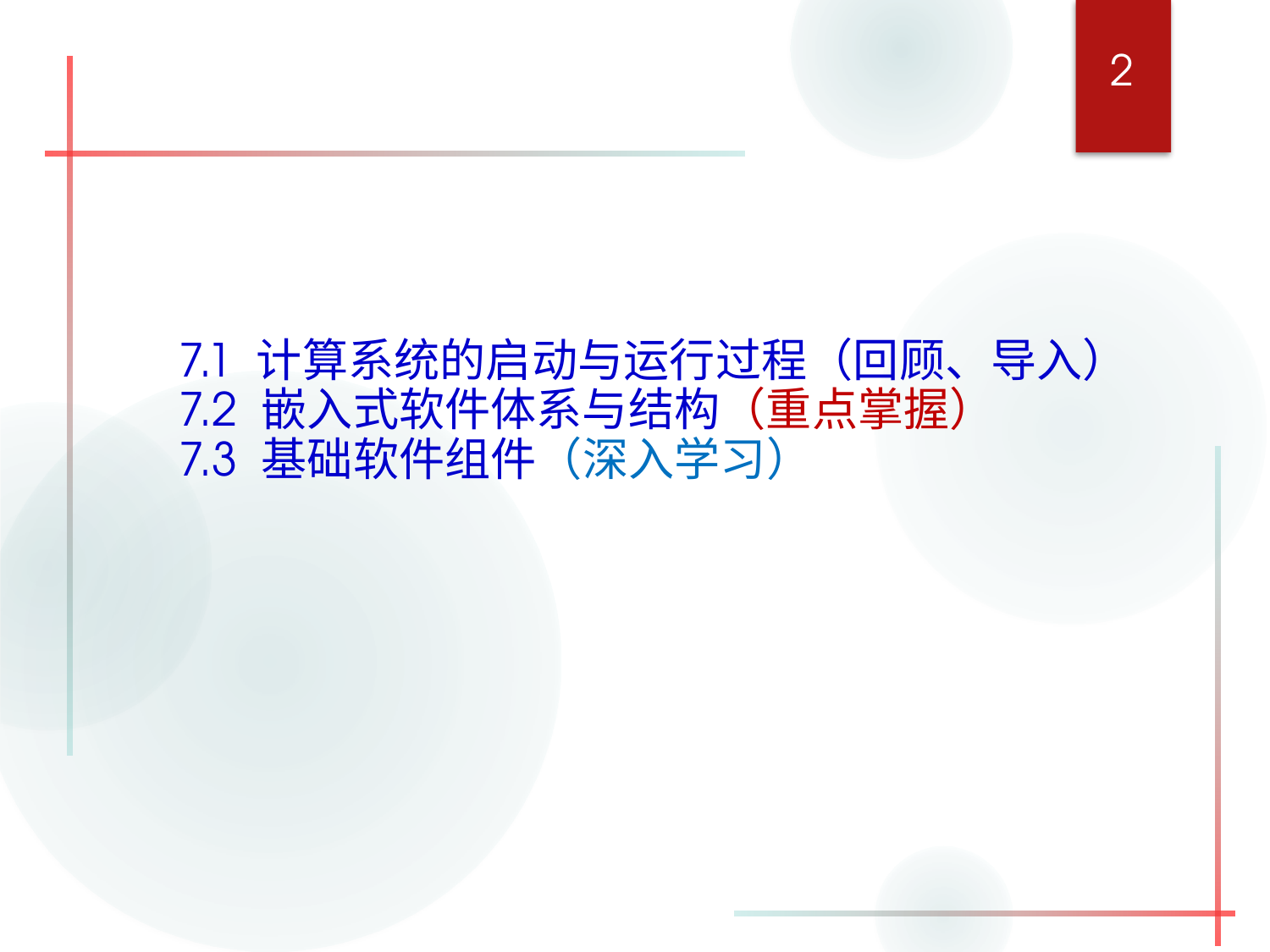

2
#
7.1 计算系统的启动与运行过程（回顾、导入）
7.2 嵌入式软件体系与结构（重点掌握）
7.3 基础软件组件（深入学习）